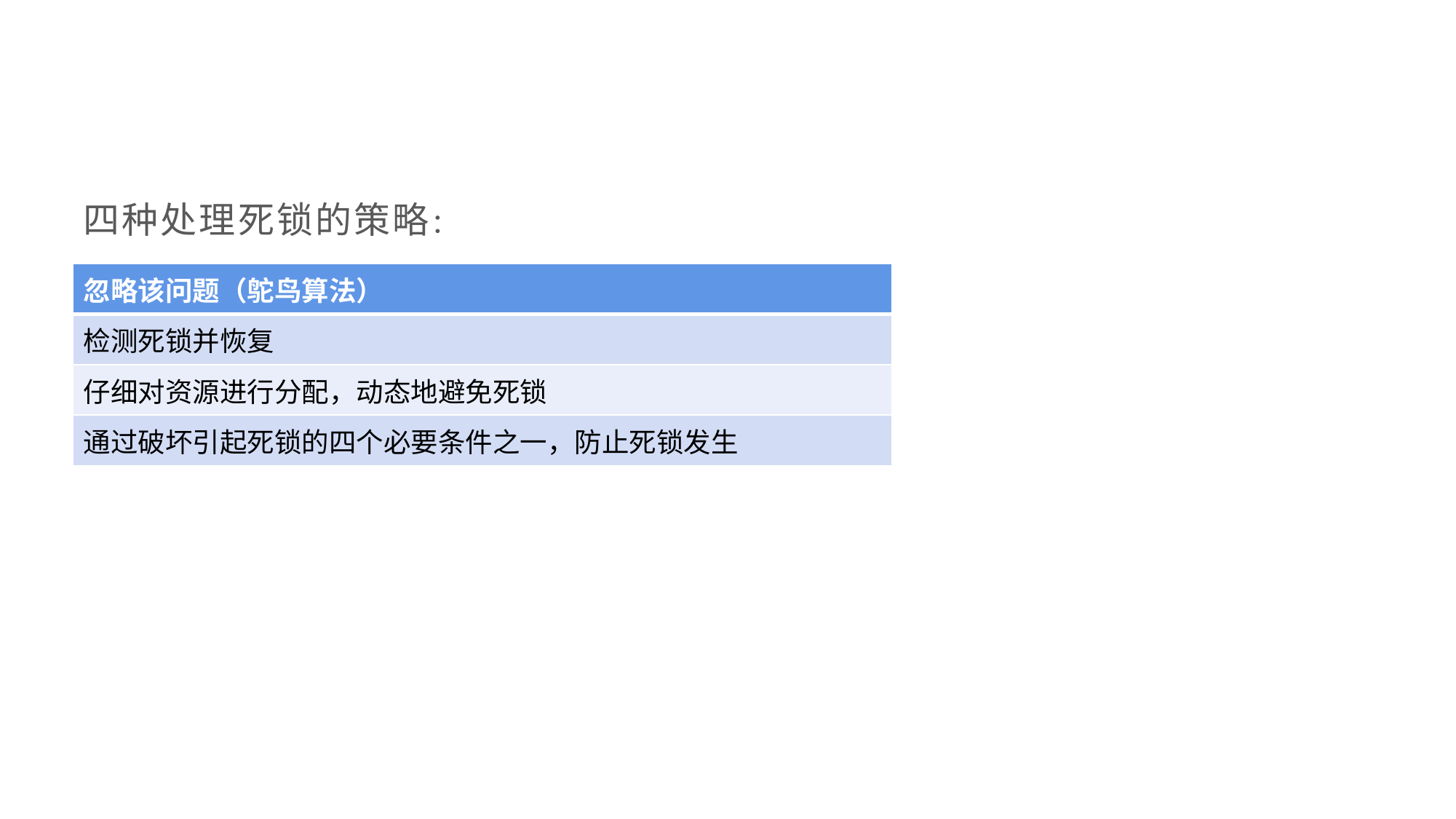

四种处理死锁的策略：

| 忽略该问题（鸵鸟算法） |
| --- |
| 检测死锁并恢复 |
| 仔细对资源进行分配，动态地避免死锁 |
| 通过破坏引起死锁的四个必要条件之一，防止死锁发生 |